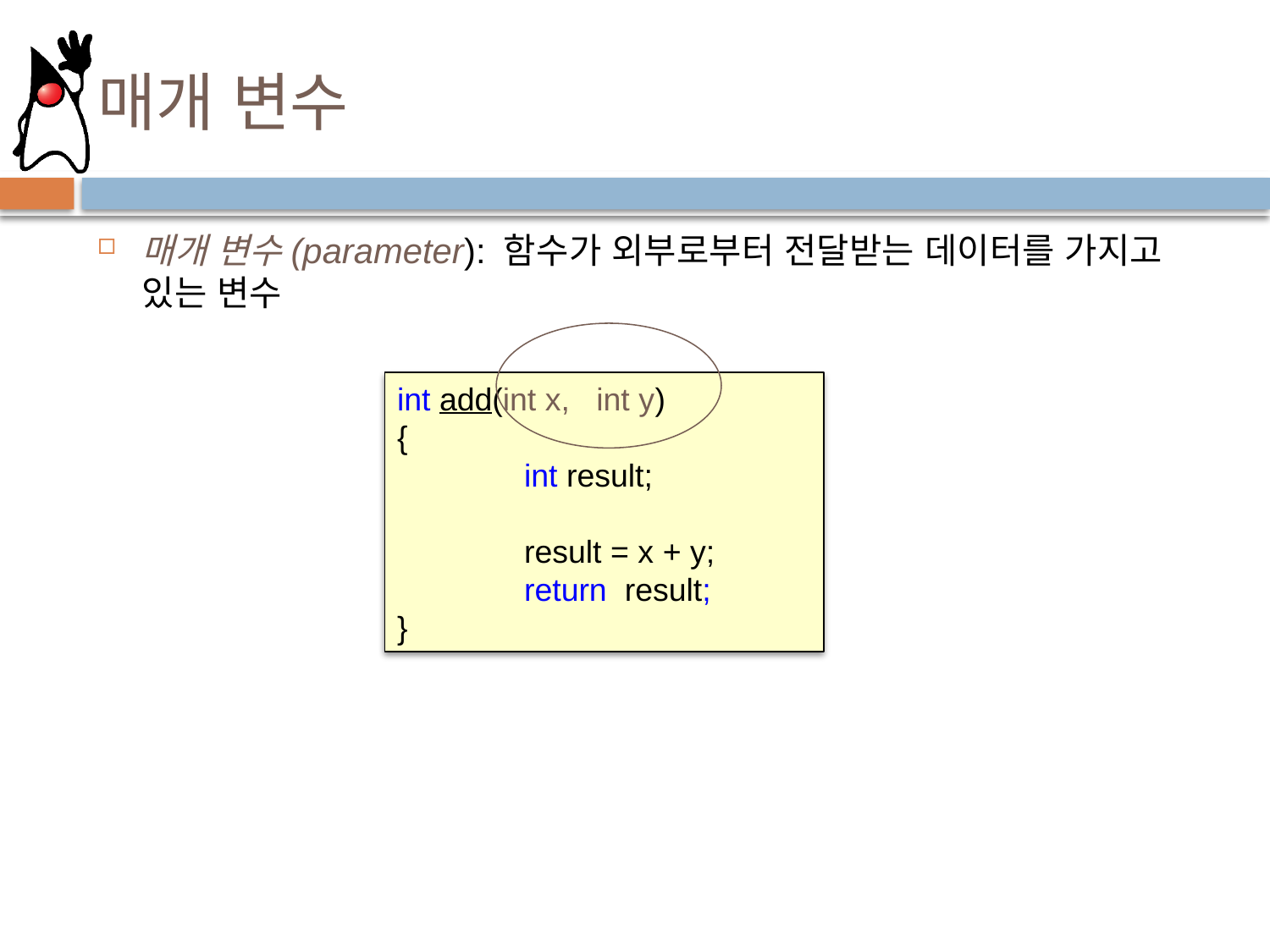

# 매개 변수
매개 변수(parameter): 함수가 외부로부터 전달받는 데이터를 가지고 있는 변수

int add(int x,   int y)
{
	int result;

	result = x + y;
	return  result;
}